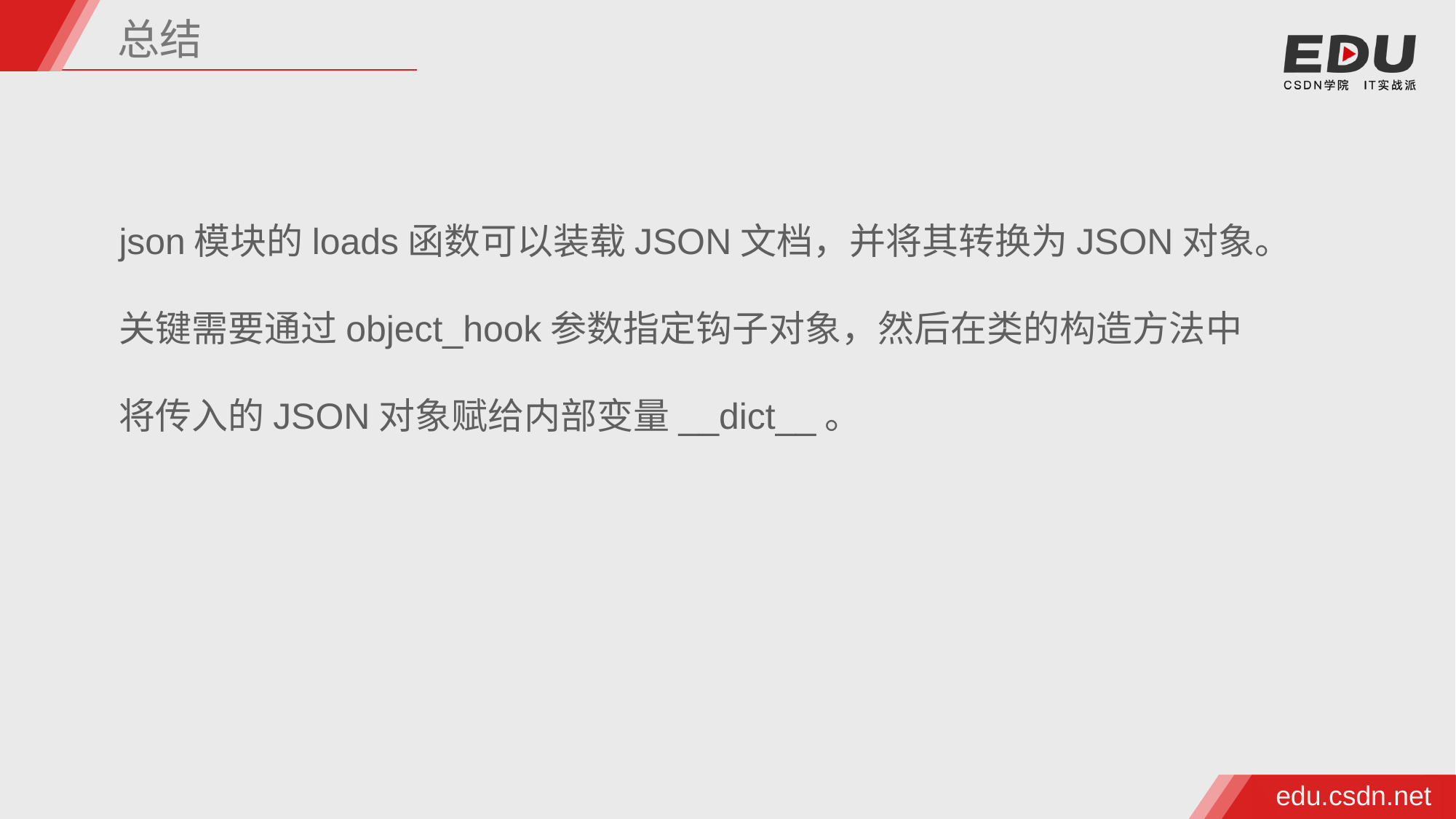

总结
json模块的loads函数可以装载JSON文档，并将其转换为JSON对象。
关键需要通过object_hook参数指定钩子对象，然后在类的构造方法中
将传入的JSON对象赋给内部变量__dict__。
edu.csdn.net